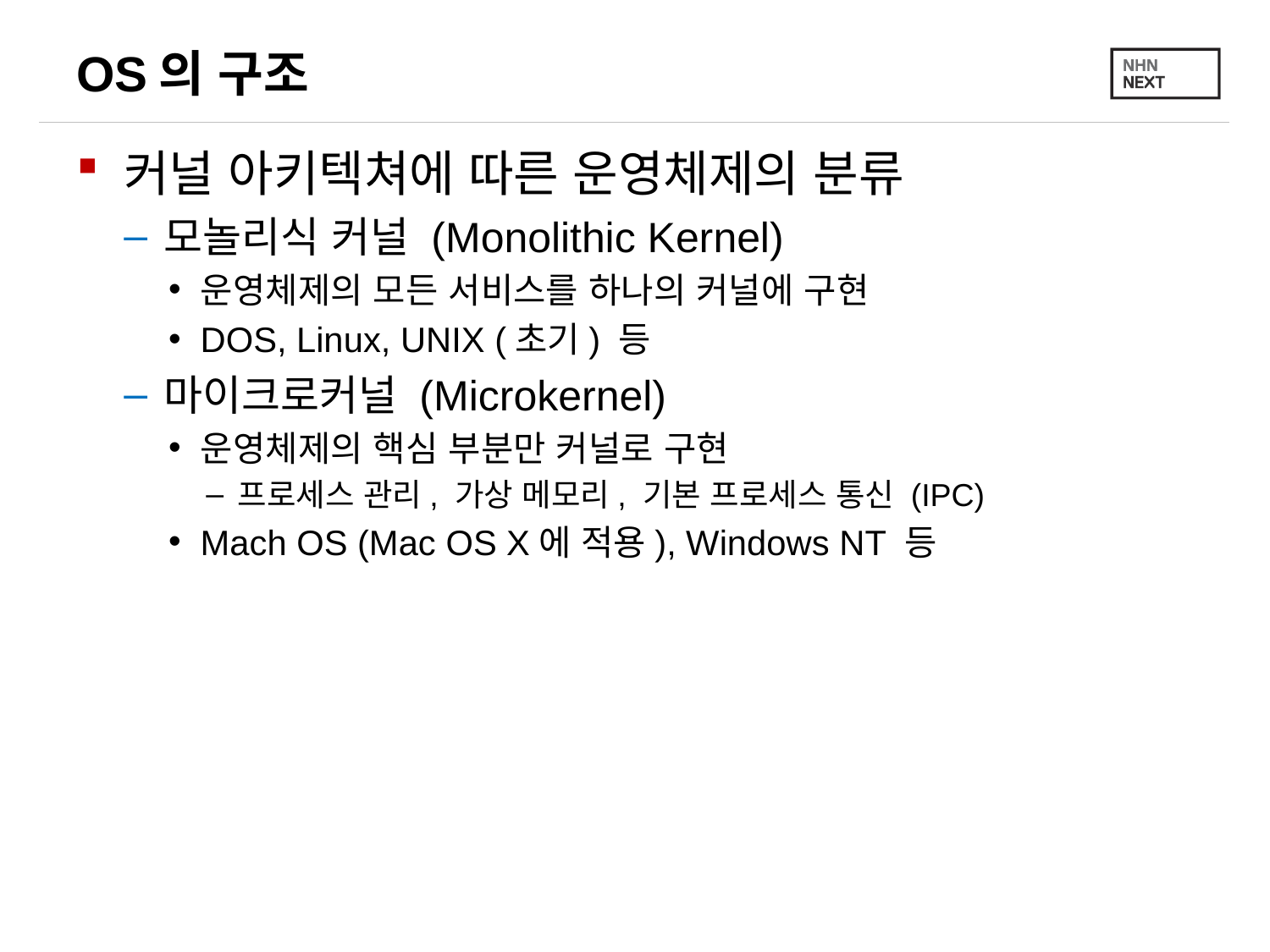

# OS의 구조
커널 아키텍쳐에 따른 운영체제의 분류
모놀리식 커널 (Monolithic Kernel)
운영체제의 모든 서비스를 하나의 커널에 구현
DOS, Linux, UNIX (초기) 등
마이크로커널 (Microkernel)
운영체제의 핵심 부분만 커널로 구현
프로세스 관리, 가상 메모리, 기본 프로세스 통신 (IPC)
Mach OS (Mac OS X에 적용), Windows NT 등